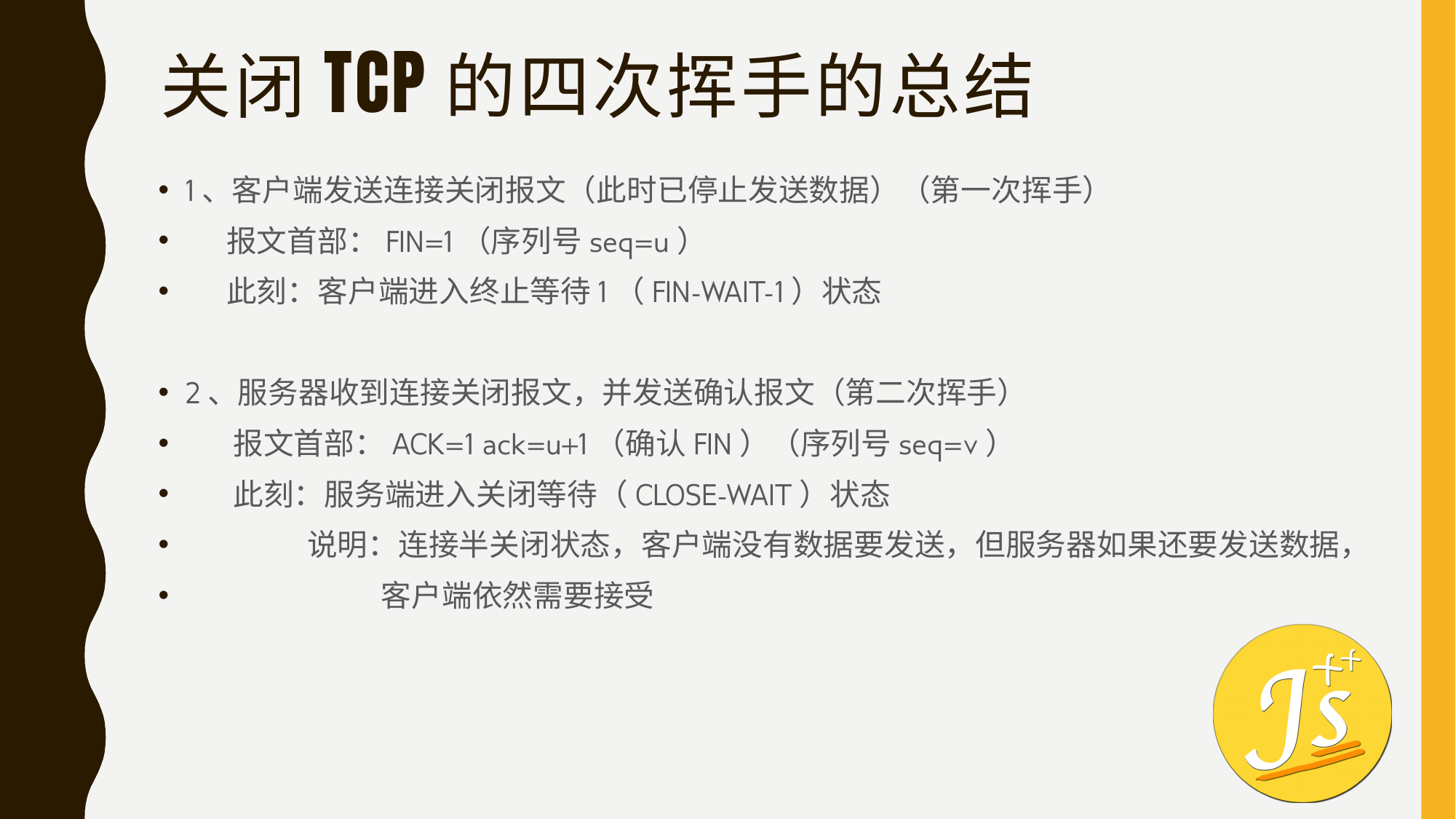

# 关闭TCP的四次挥手的总结
1、客户端发送连接关闭报文（此时已停止发送数据）（第一次挥手）
     报文首部：FIN=1（序列号seq=u）
     此刻：客户端进入终止等待1（FIN-WAIT-1）状态

2、服务器收到连接关闭报文，并发送确认报文（第二次挥手）
      报文首部：ACK=1 ack=u+1（确认FIN）（序列号seq=v）
      此刻：服务端进入关闭等待（CLOSE-WAIT）状态
                 说明：连接半关闭状态，客户端没有数据要发送，但服务器如果还要发送数据，
                            客户端依然需要接受